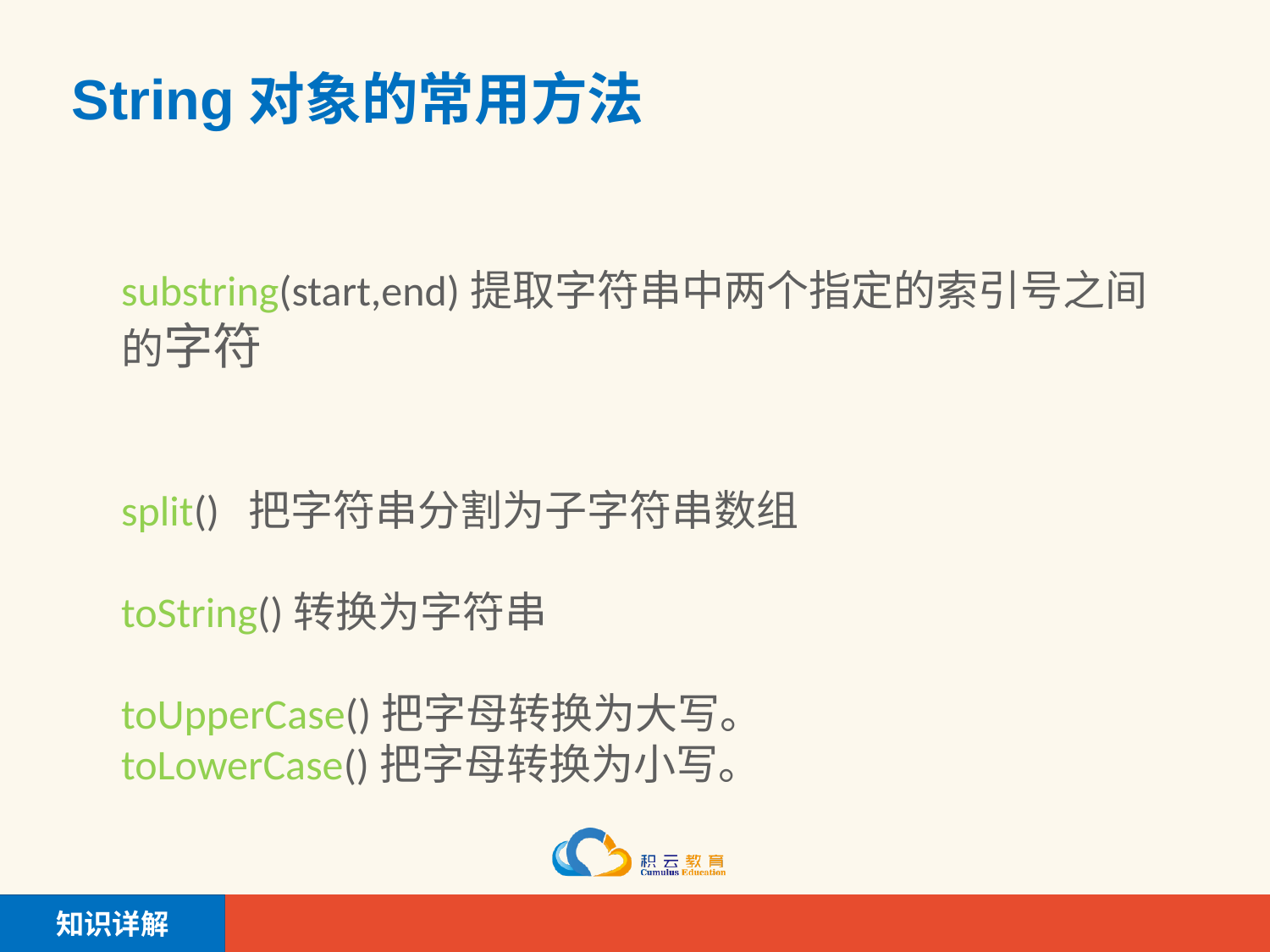

# String对象的常用方法
substring(start,end)提取字符串中两个指定的索引号之间的字符

split()	把字符串分割为子字符串数组

toString()转换为字符串

toUpperCase()把字母转换为大写。
toLowerCase()把字母转换为小写。